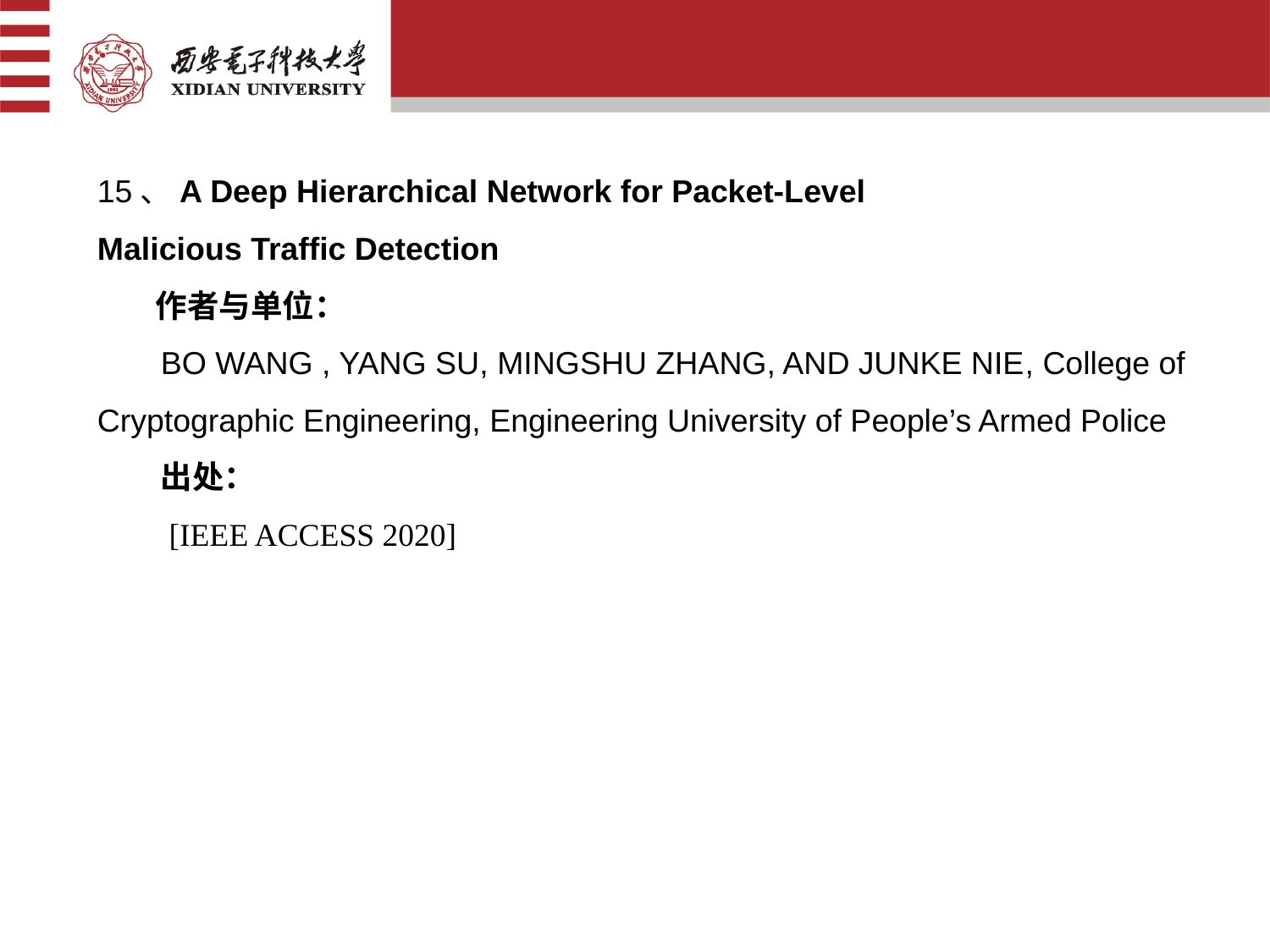

15、A Deep Hierarchical Network for Packet-Level
Malicious Traffic Detection
       作者与单位：
BO WANG , YANG SU, MINGSHU ZHANG, AND JUNKE NIE, College of Cryptographic Engineering, Engineering University of People’s Armed Police
出处：
 [IEEE ACCESS 2020]